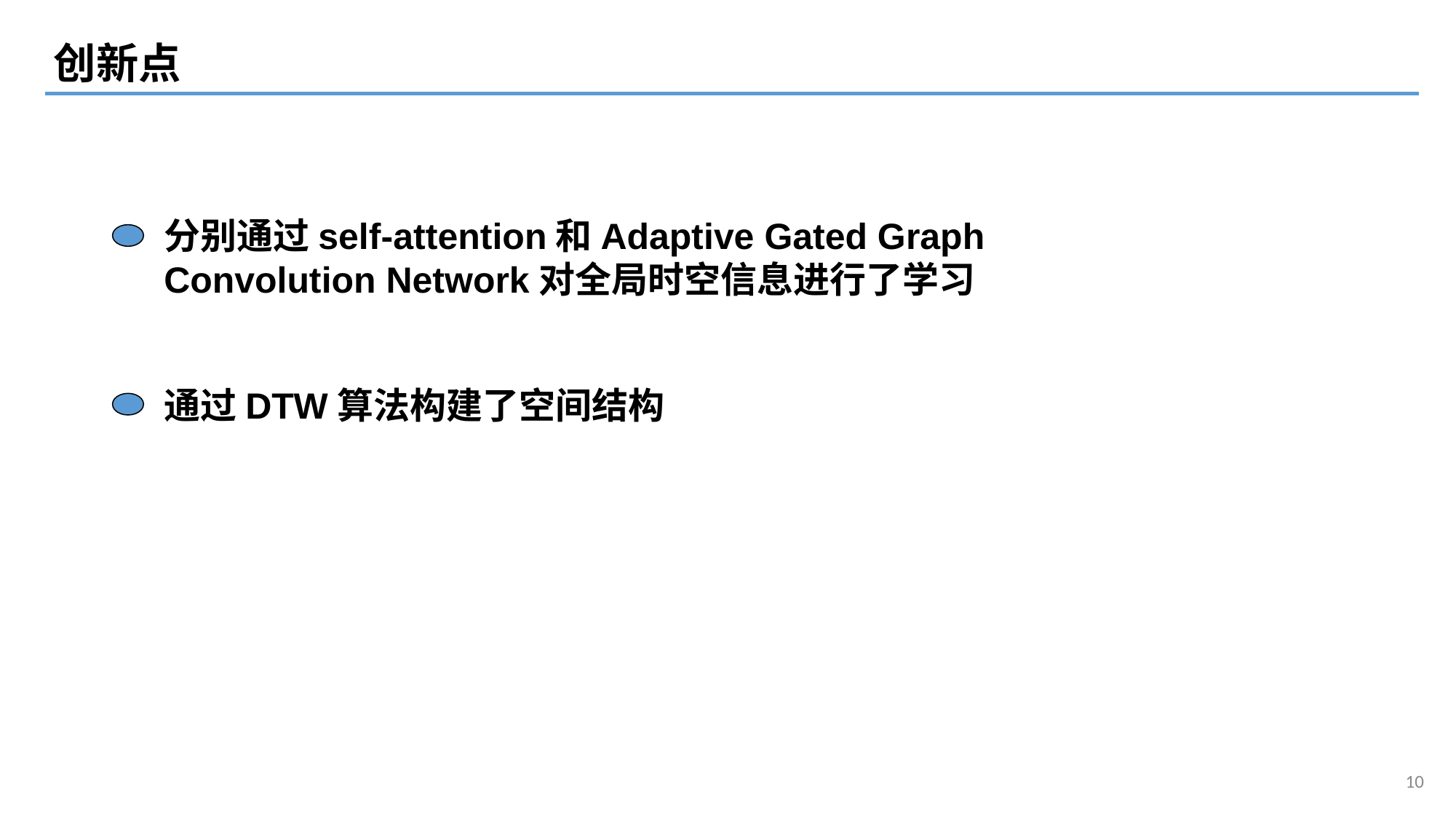

创新点
分别通过self-attention和Adaptive Gated Graph Convolution Network对全局时空信息进行了学习

通过DTW算法构建了空间结构

10